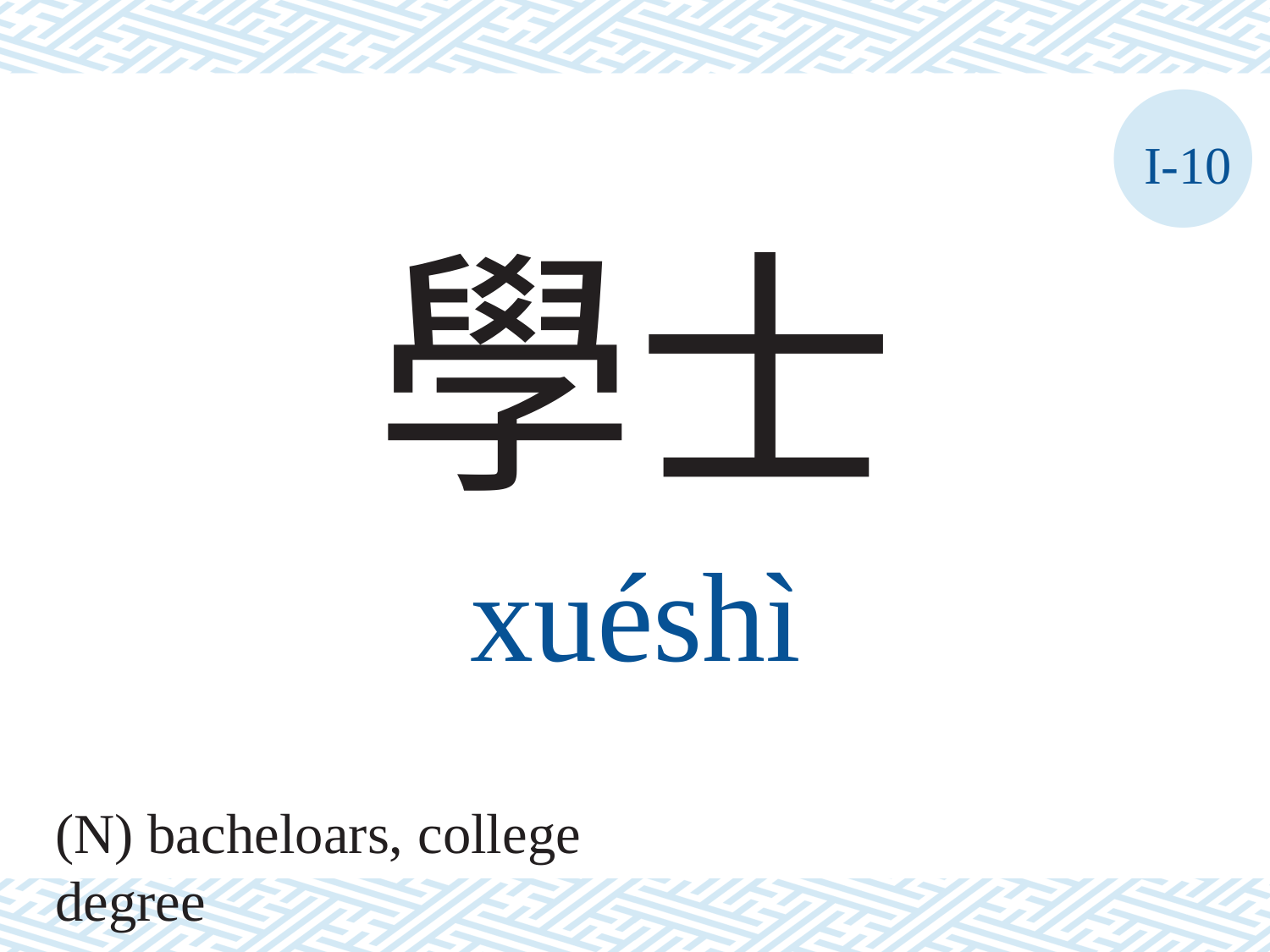

I-10
學士
xuéshì
(N) bacheloars, college degree